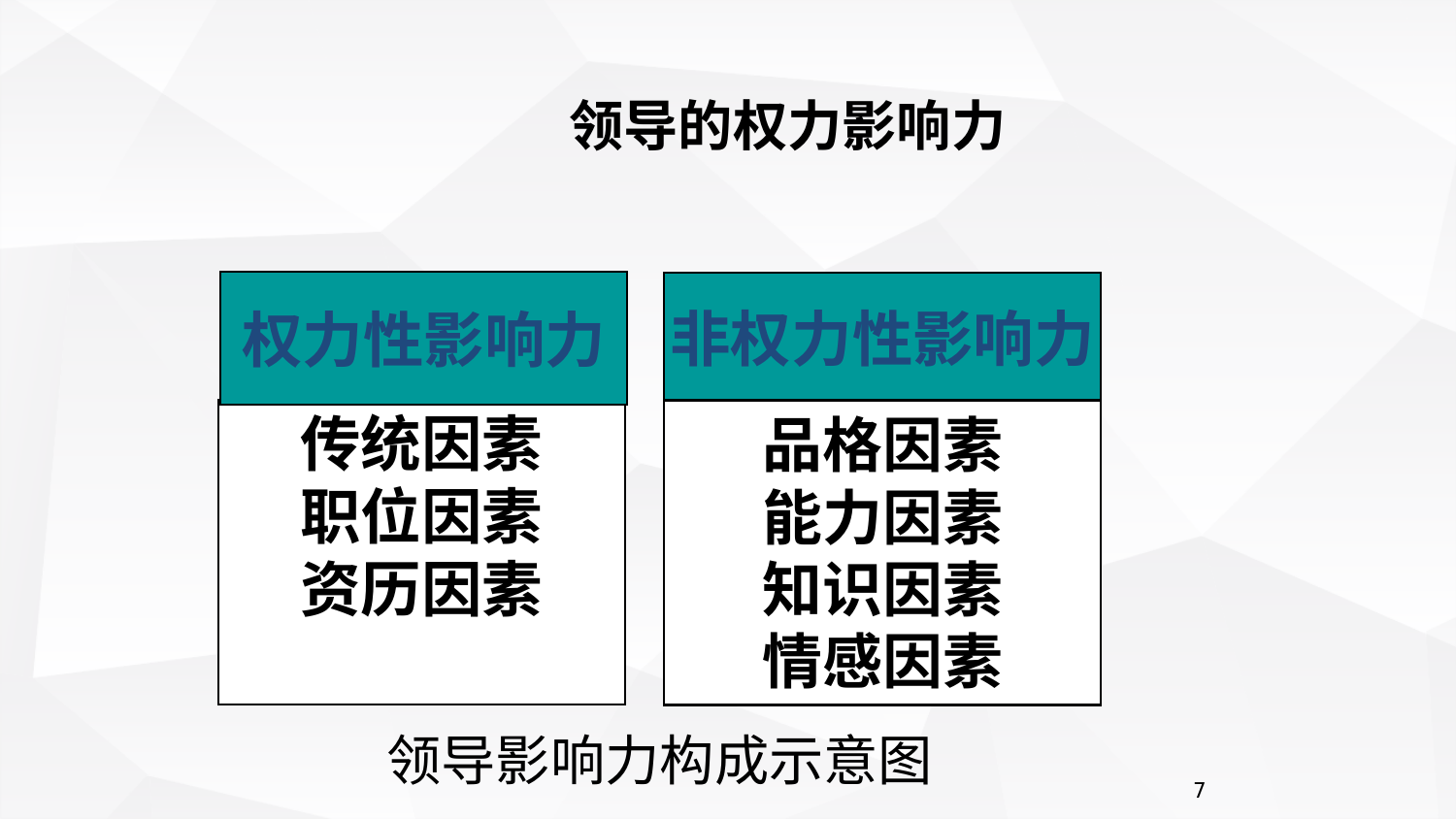

# 领导的权力影响力
权力性影响力
非权力性影响力
传统因素
职位因素
资历因素
品格因素
能力因素
知识因素
情感因素
领导影响力构成示意图
7